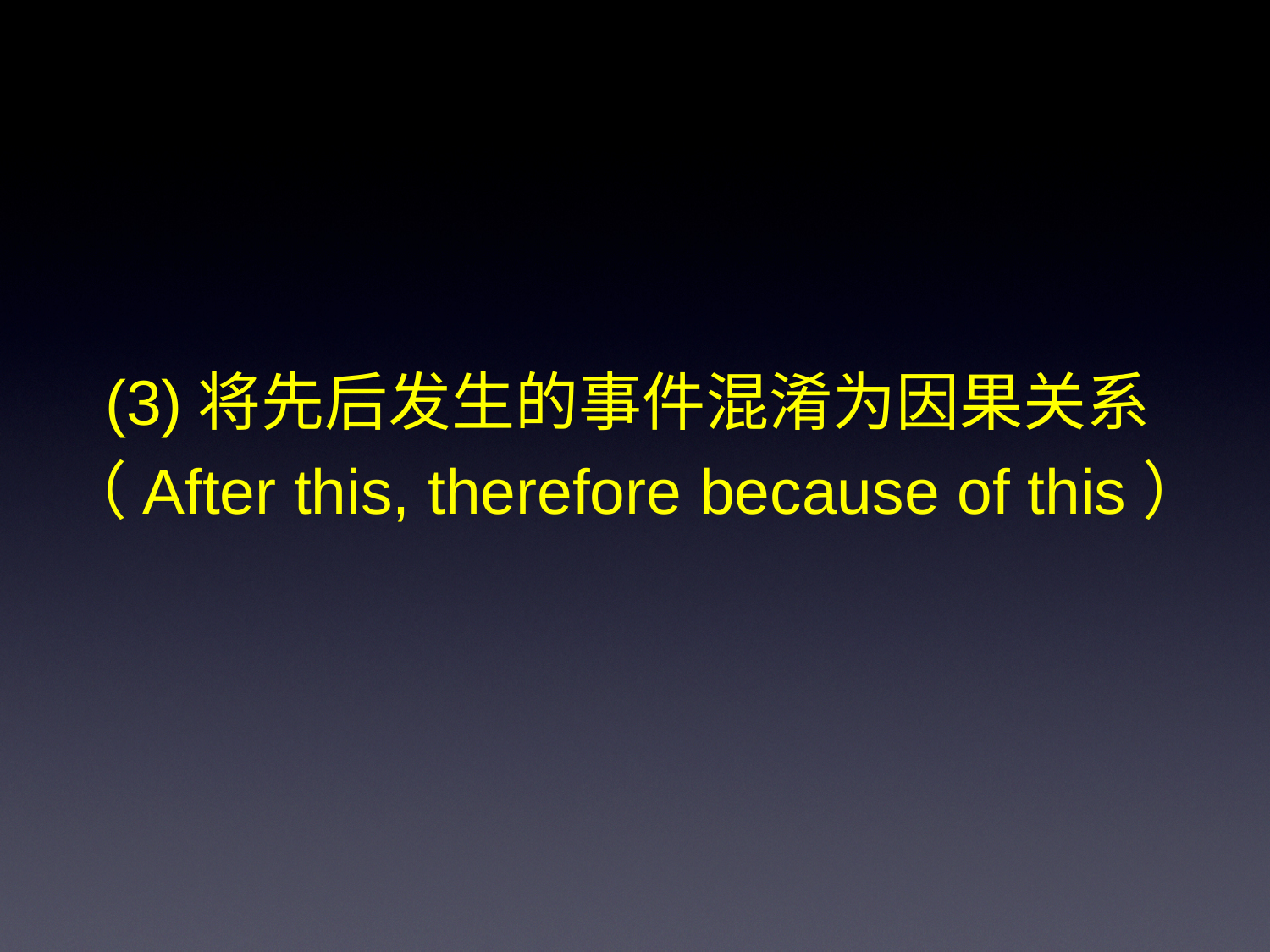

(3)将先后发生的事件混淆为因果关系
（After this, therefore because of this）